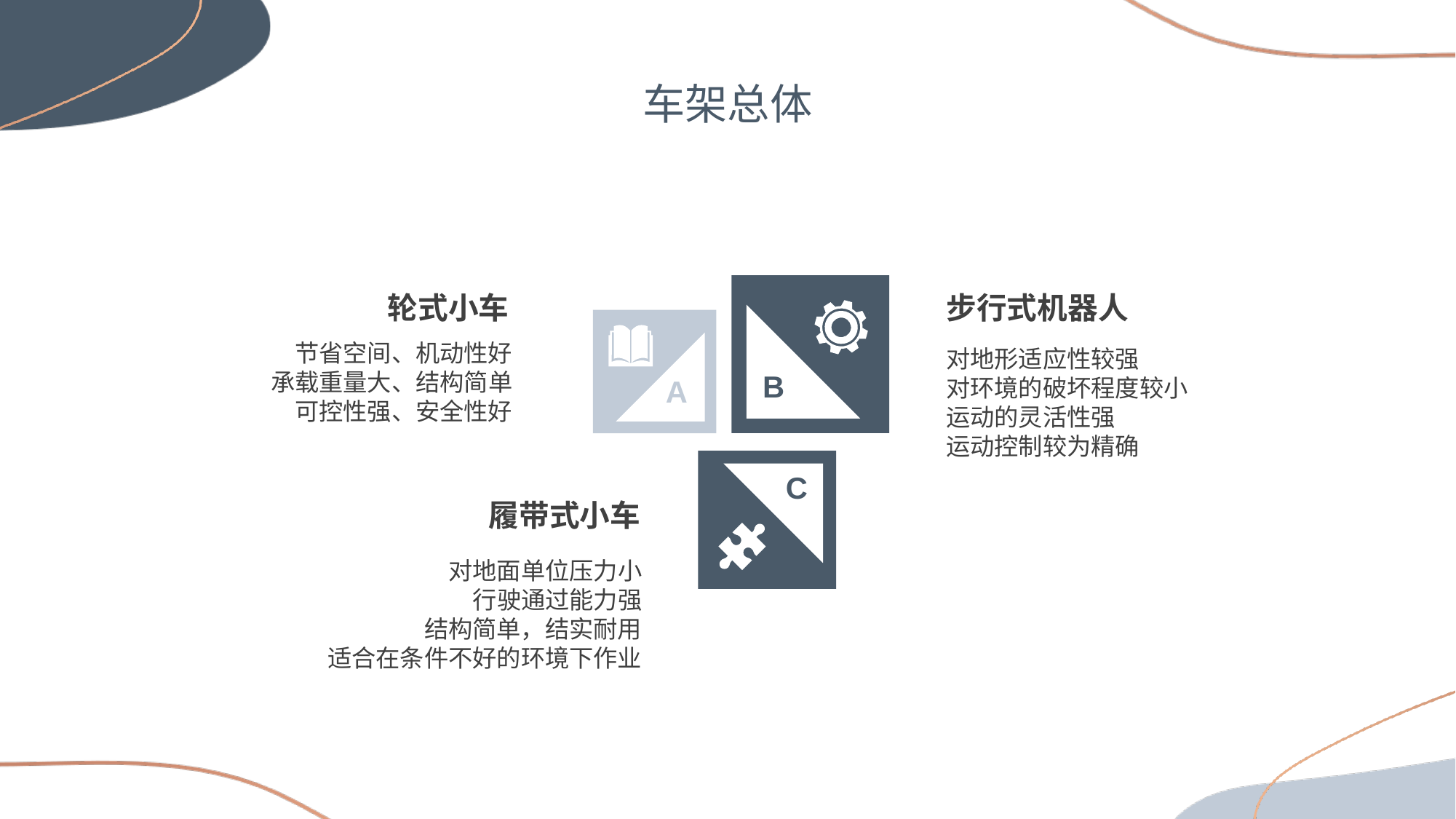

车架总体

轮式小车
节省空间、机动性好
承载重量大、结构简单
可控性强、安全性好
步行式机器人
对地形适应性较强
对环境的破坏程度较小
运动的灵活性强
运动控制较为精确

B
A

C
履带式小车
对地面单位压力小
行驶通过能力强
结构简单，结实耐用
适合在条件不好的环境下作业